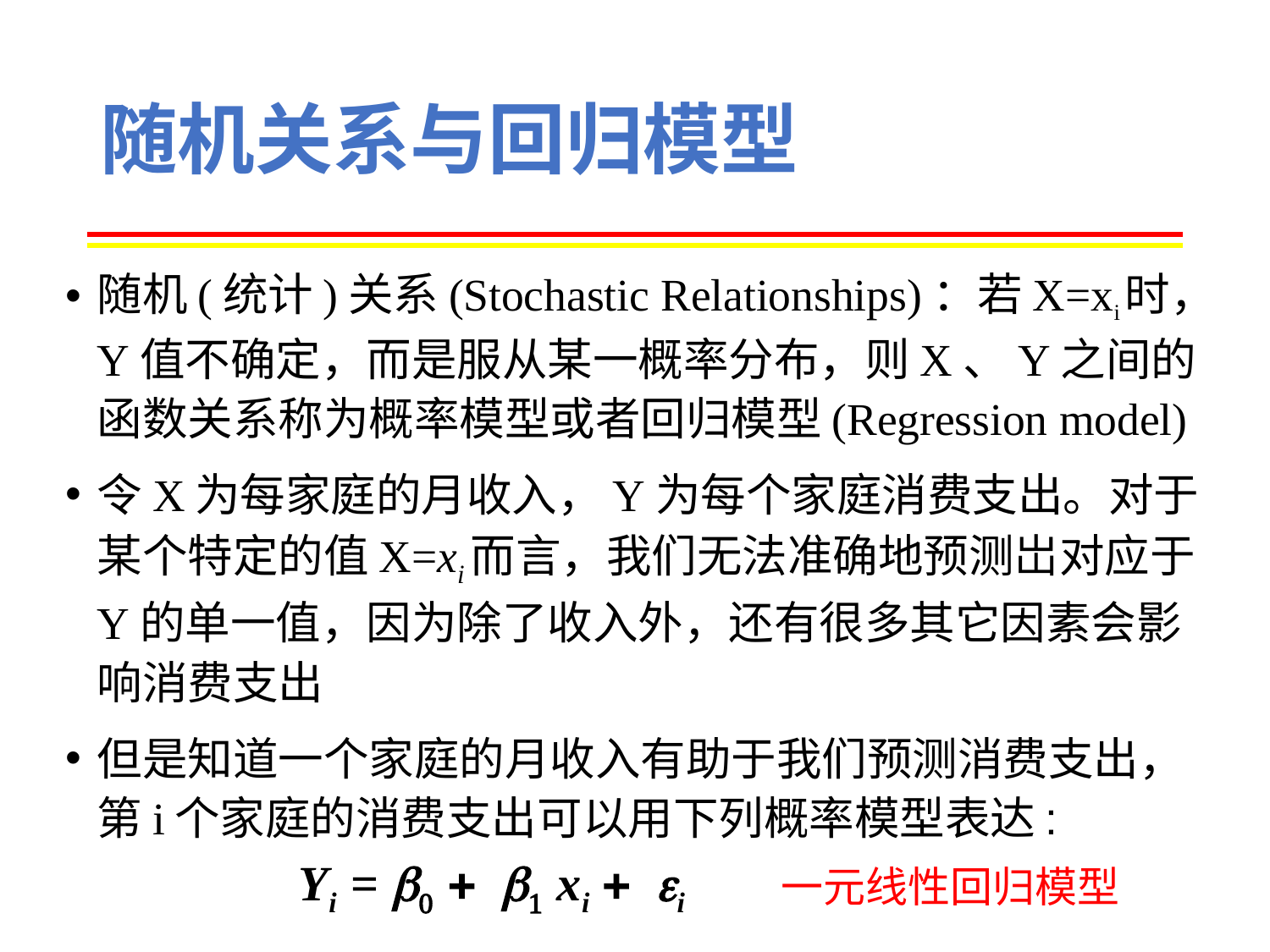

# 随机关系与回归模型
随机(统计)关系(Stochastic Relationships)：若X=xi时，Y值不确定，而是服从某一概率分布，则X、Y之间的函数关系称为概率模型或者回归模型(Regression model)
令X为每家庭的月收入，Y为每个家庭消费支出。对于某个特定的值X=xi而言，我们无法准确地预测岀对应于Y的单一值，因为除了收入外，还有很多其它因素会影响消费支出
但是知道一个家庭的月收入有助于我们预测消费支出，第i个家庭的消费支出可以用下列概率模型表达:
Yi = β0 + β1 xi + εi
一元线性回归模型